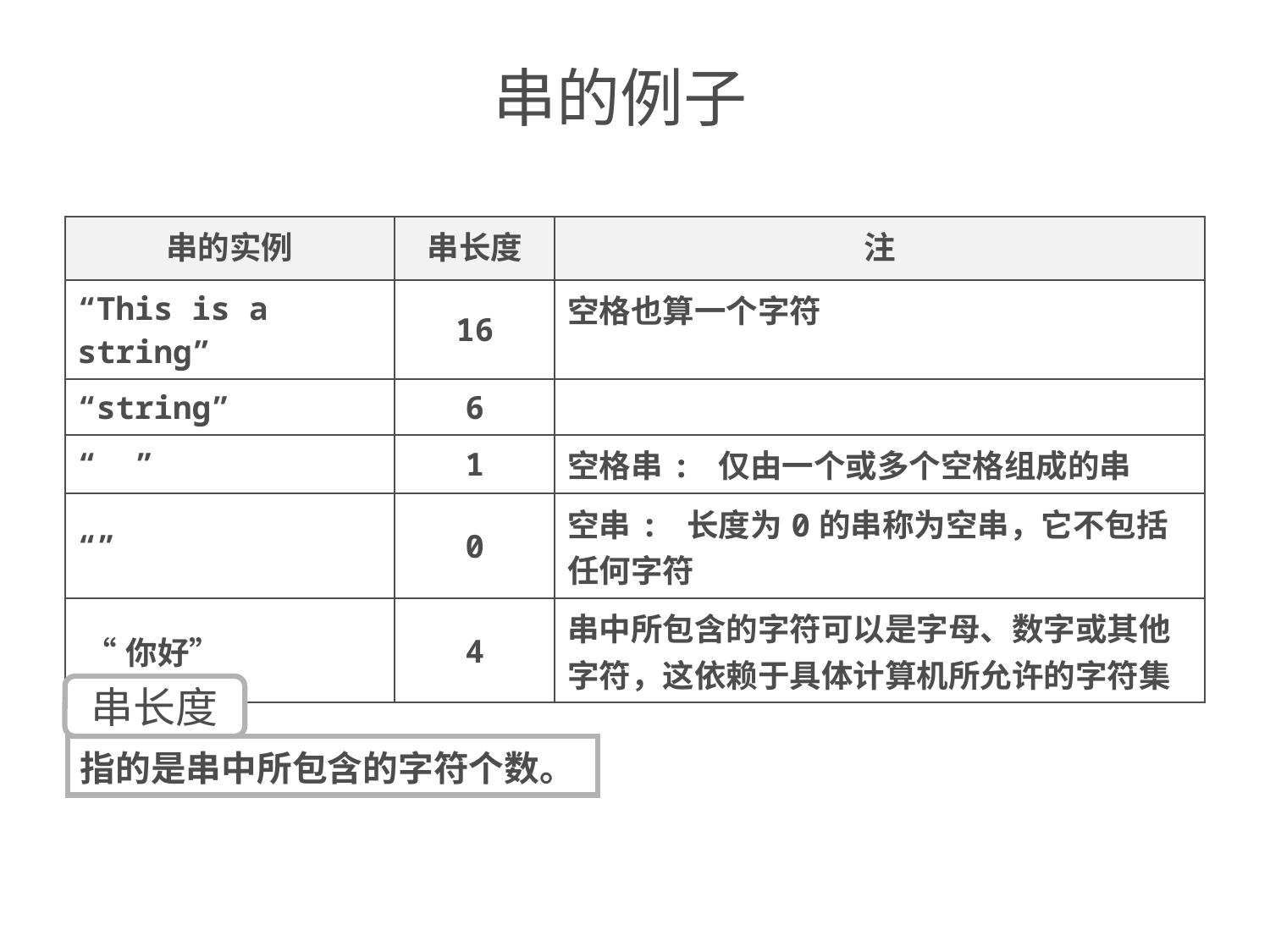

# 串的例子
| 串的实例 | 串长度 | 注 |
| --- | --- | --- |
| “This is a string” | 16 | 空格也算一个字符 |
| “string” | 6 |  |
| “ ” | 1 | 空格串: 仅由一个或多个空格组成的串 |
| “” | 0 | 空串: 长度为0的串称为空串，它不包括任何字符 |
| “你好” | 4 | 串中所包含的字符可以是字母、数字或其他字符，这依赖于具体计算机所允许的字符集 |
串长度
指的是串中所包含的字符个数。
61